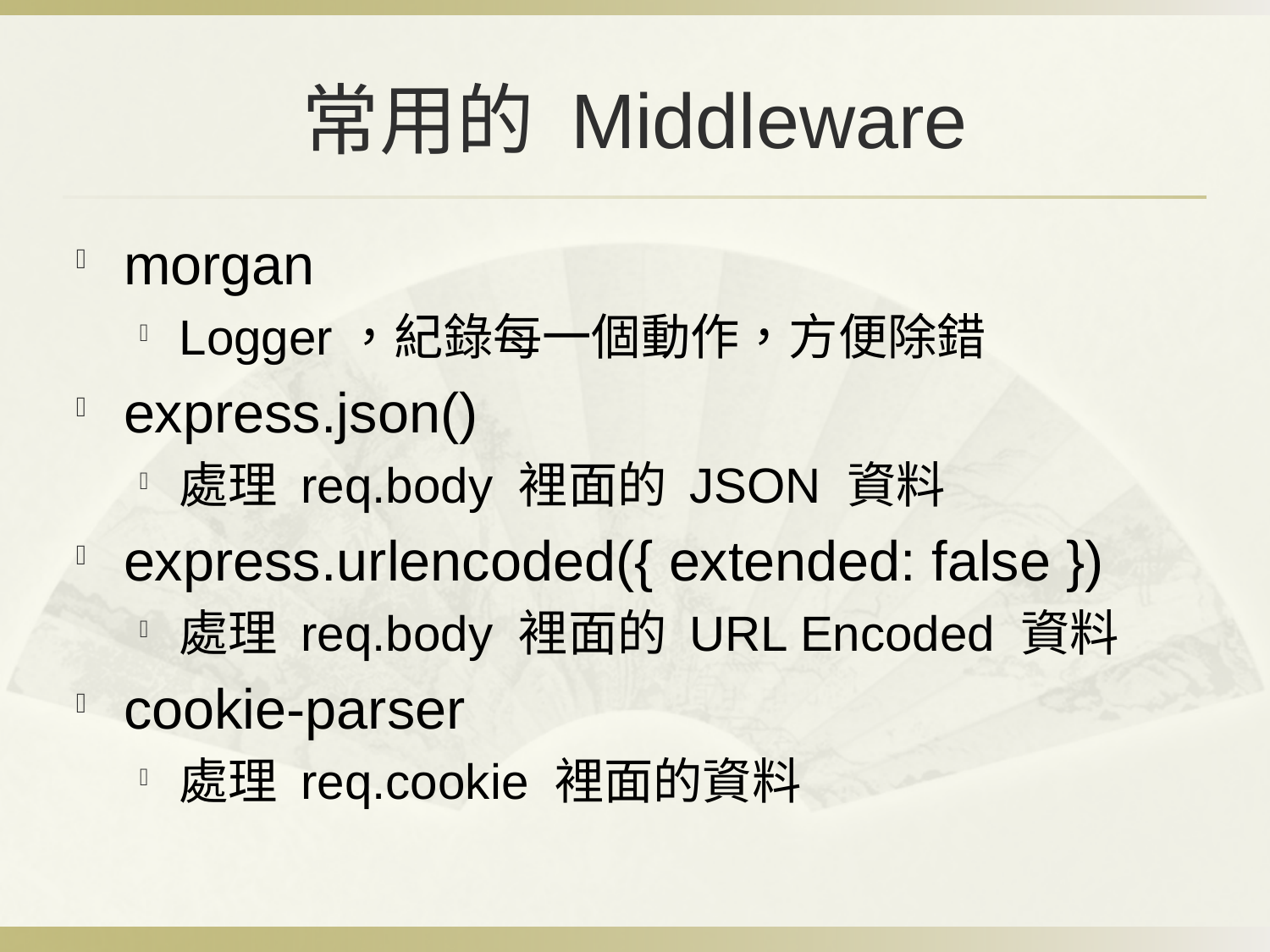

# 常用的 Middleware
morgan
Logger，紀錄每一個動作，方便除錯
express.json()
處理 req.body 裡面的 JSON 資料
express.urlencoded({ extended: false })
處理 req.body 裡面的 URL Encoded 資料
cookie-parser
處理 req.cookie 裡面的資料